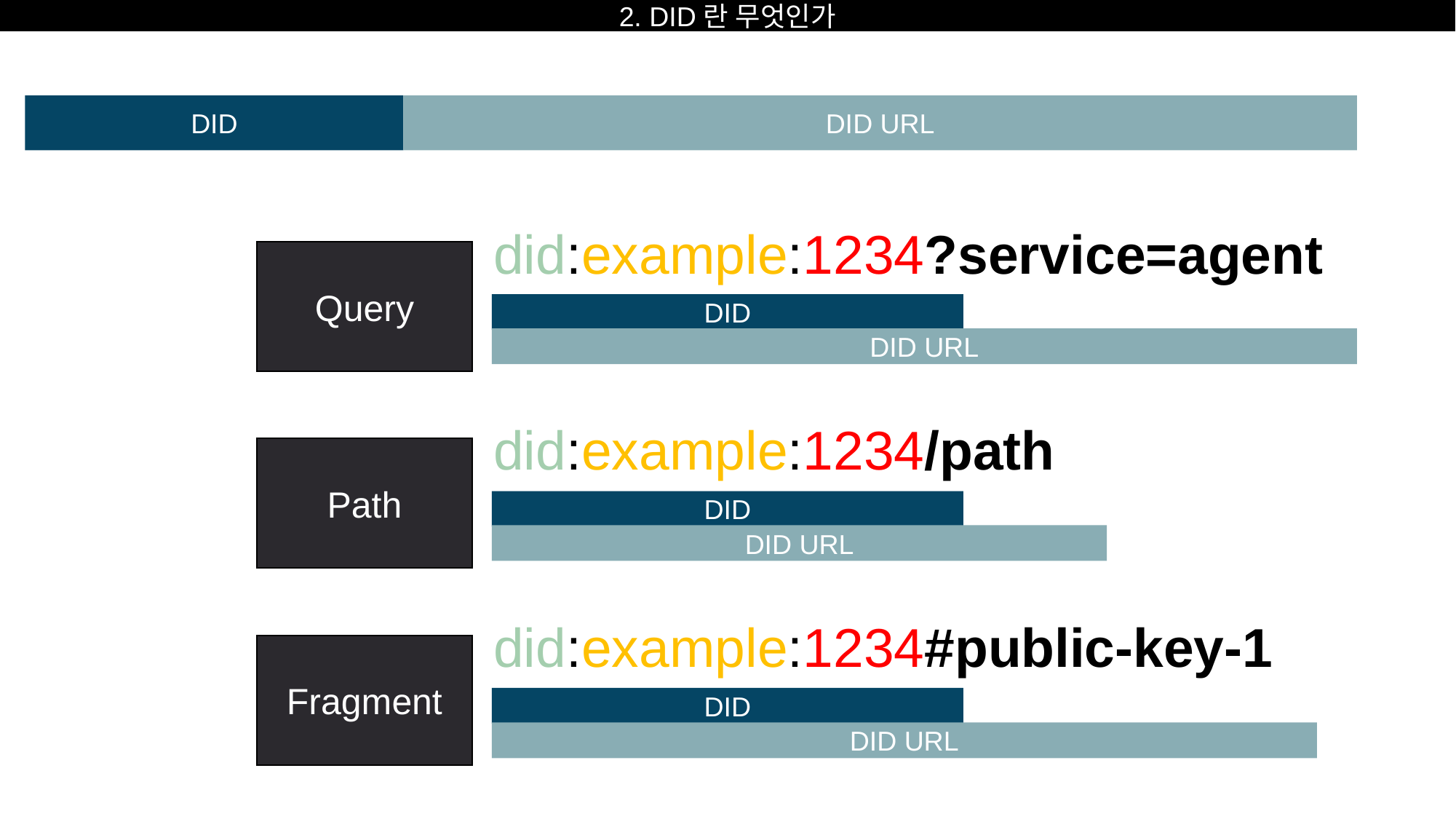

2. DID란 무엇인가
DID URL
DID
did:example:1234?service=agent
Query
DID
DID URL
did:example:1234/path
Path
DID
DID URL
did:example:1234#public-key-1
Fragment
DID
DID URL